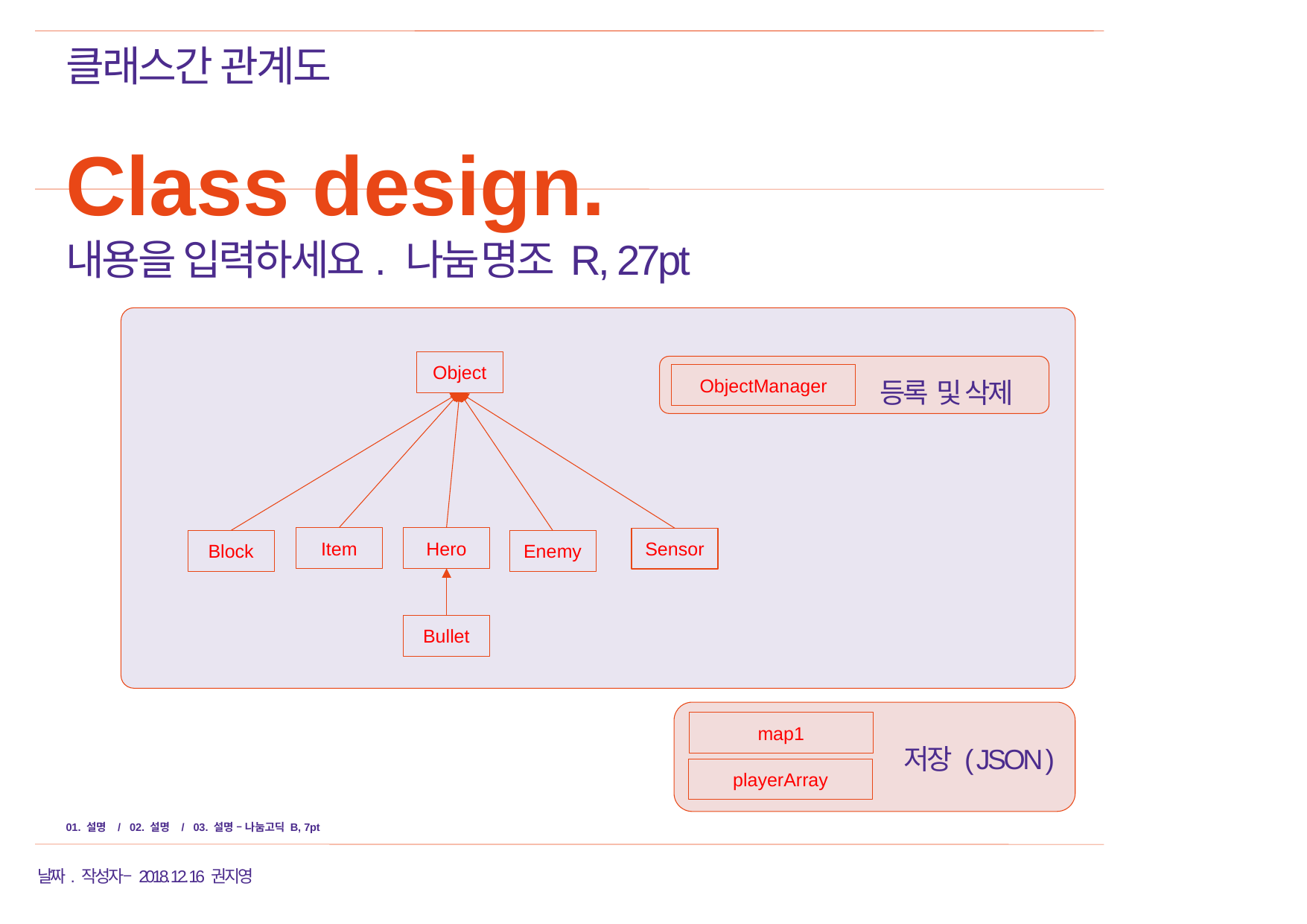

클래스간 관계도
Class design.
내용을 입력하세요. 나눔명조 R, 27pt

my
app.
design

Object

등록  및 삭제
ObjectManager
Item
Hero
Sensor
Block
Enemy
Bullet

map1
저장 ( JSON )
playerArray
01. 설명   /   02. 설명   /   03. 설명 – 나눔고딕 B, 7pt
날짜. 작성자 – 2018. 12. 16 권지영